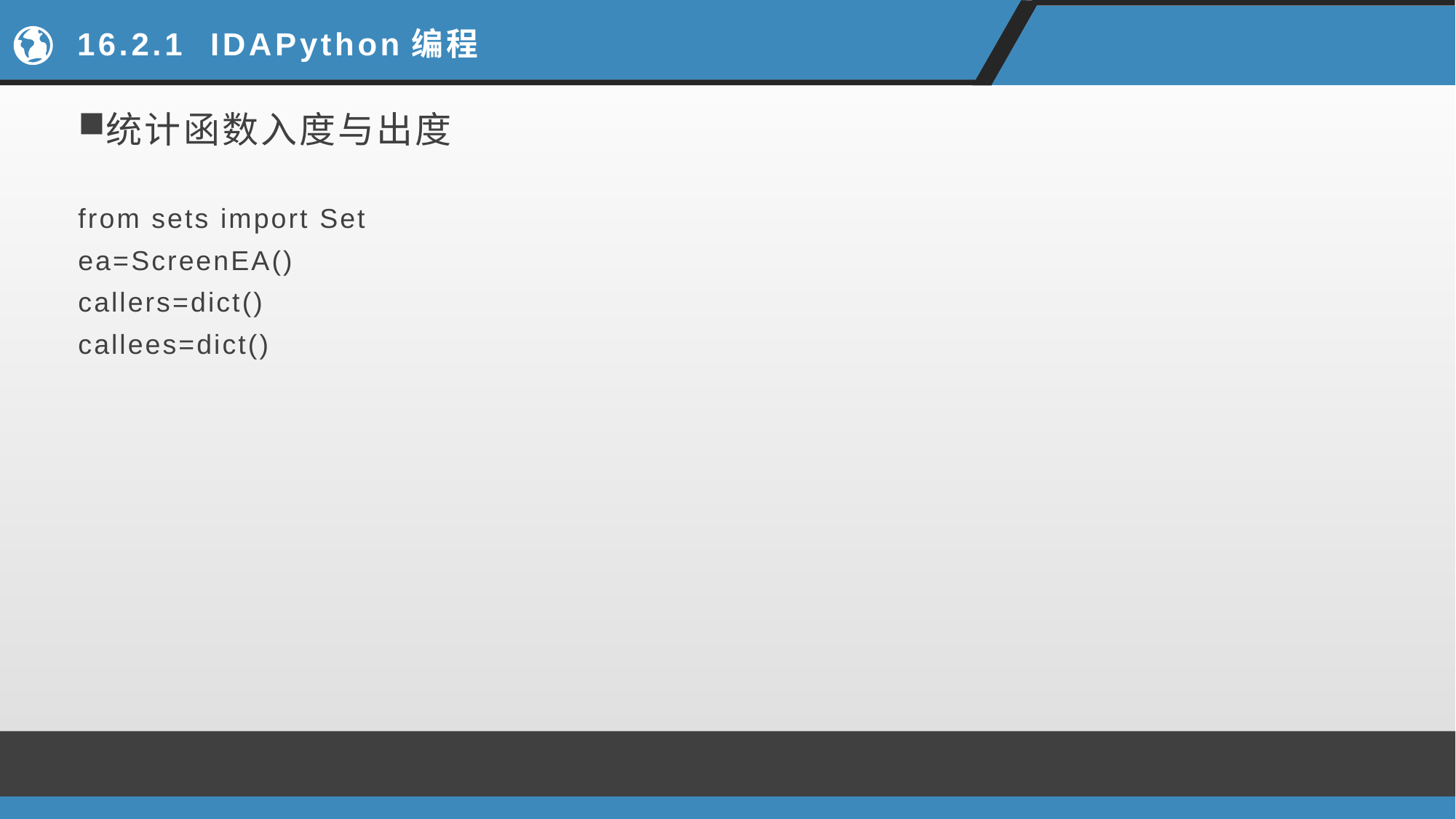

# 16.2.1  IDAPython编程

统计函数入度与出度

from sets import Set
ea=ScreenEA()
callers=dict()
callees=dict()